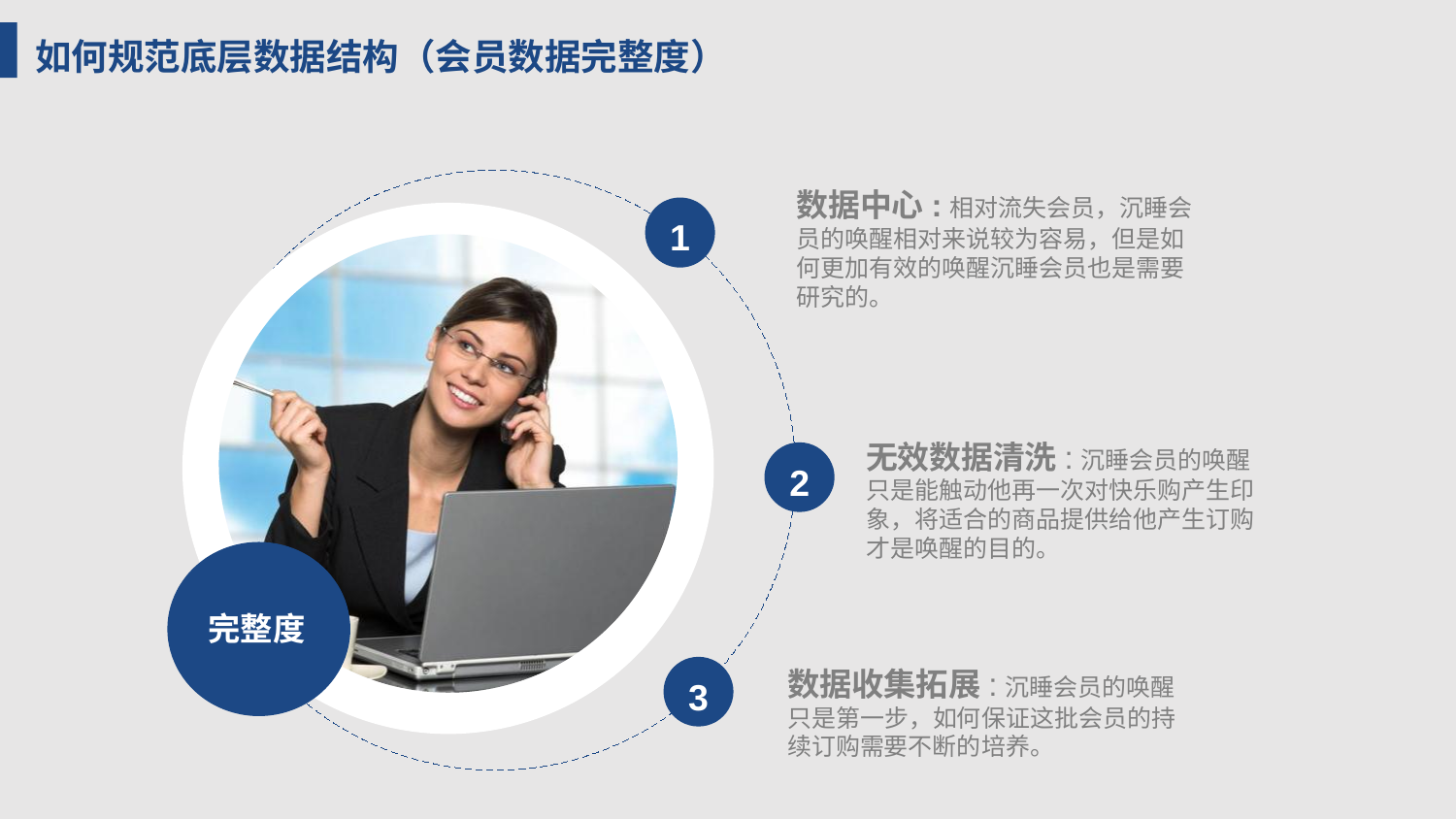

如何规范底层数据结构（会员数据完整度）

数据中心:相对流失会员，沉睡会员的唤醒相对来说较为容易，但是如何更加有效的唤醒沉睡会员也是需要研究的。
1

无效数据清洗:沉睡会员的唤醒只是能触动他再一次对快乐购产生印象，将适合的商品提供给他产生订购才是唤醒的目的。
2

完整度
3
数据收集拓展:沉睡会员的唤醒只是第一步，如何保证这批会员的持续订购需要不断的培养。